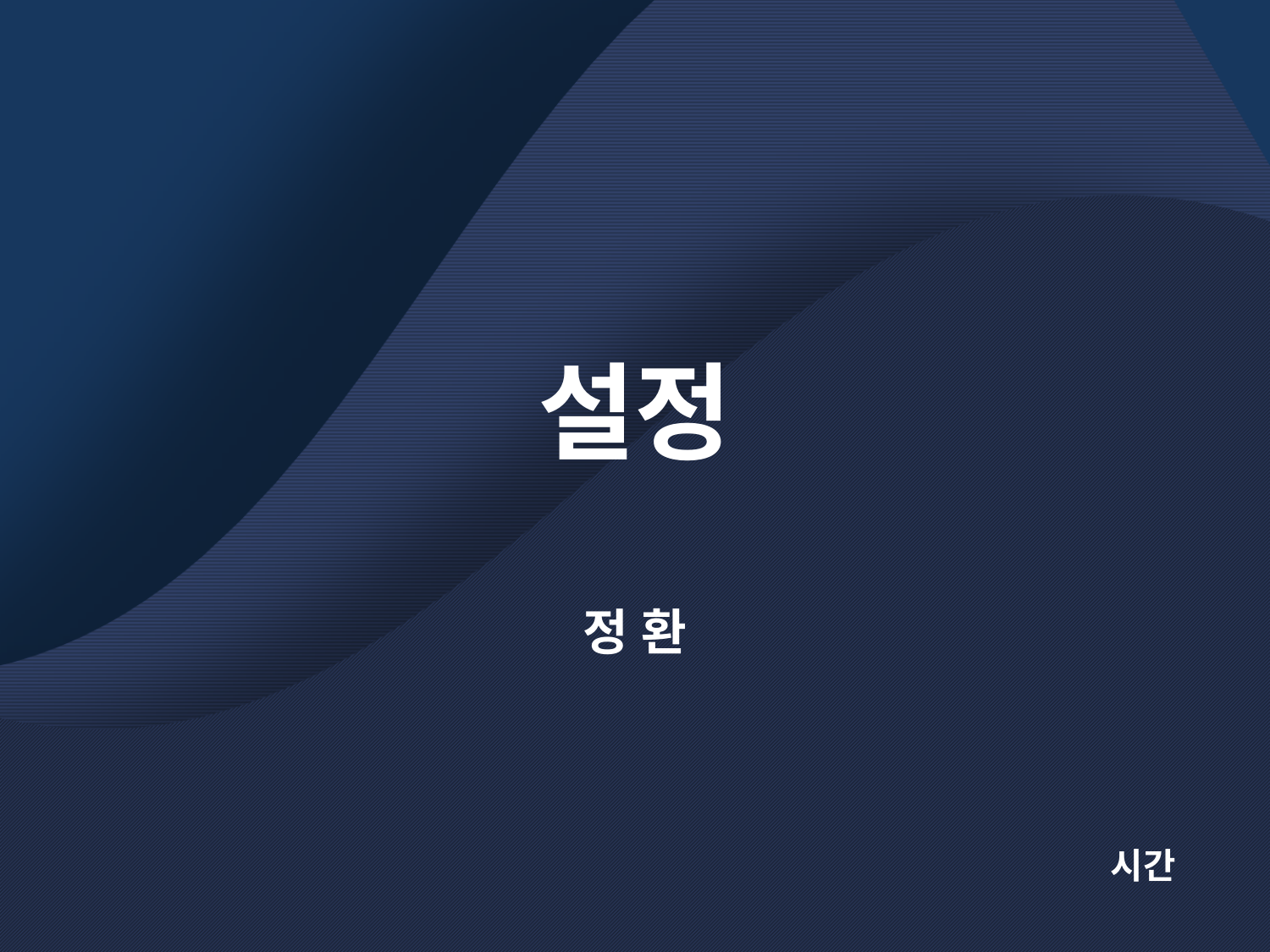

포켓몬, 유희왕, 탑블레이드 같은 것들에 수집요소(캐릭터)와 트레이너(유저)를
생각을 깊게 하기 보다 내용을 상세하게 설명 하려고 해야 한다.
단순하게 내용을 구성하기 위한 노력을 할 것!
설정
정 환
나의 색깔이 없음.
완성을 할 것.
기록하고 남길 것.
자세하게 설명하려고 노력 할 것.
 시간